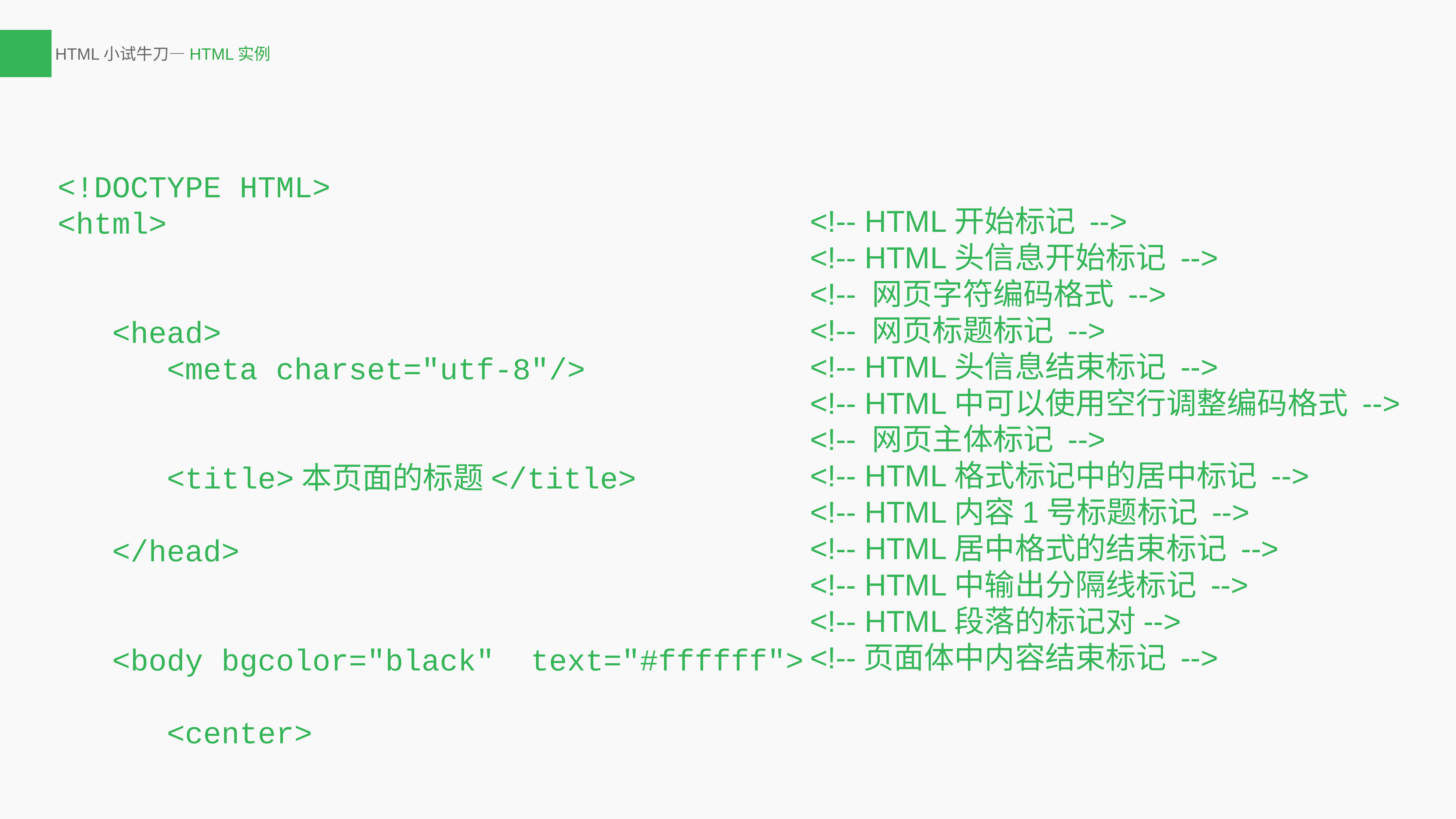

# HTML小试牛刀—HTML实例
<!DOCTYPE HTML>
<html>
	<head>
		<meta charset="utf-8"/>
		<title>本页面的标题</title>
	</head>
	<body bgcolor="black"  text="#ffffff">
		<center>
			<h1>这是第一个HTML实例</h1>
		</center>
		<hr width="80%" />
		<p>本页显示黑色背景，白色的文本</p>
	</body>
</html>
<!-- HTML开始标记 -->
<!-- HTML头信息开始标记 -->
<!-- 网页字符编码格式 -->
<!-- 网页标题标记 -->
<!-- HTML头信息结束标记 -->
<!-- HTML中可以使用空行调整编码格式 -->
<!-- 网页主体标记 -->
<!-- HTML格式标记中的居中标记 -->
<!-- HTML内容1号标题标记 -->
<!-- HTML居中格式的结束标记 -->
<!-- HTML中输出分隔线标记 -->
<!-- HTML段落的标记对-->
<!--页面体中内容结束标记 -->